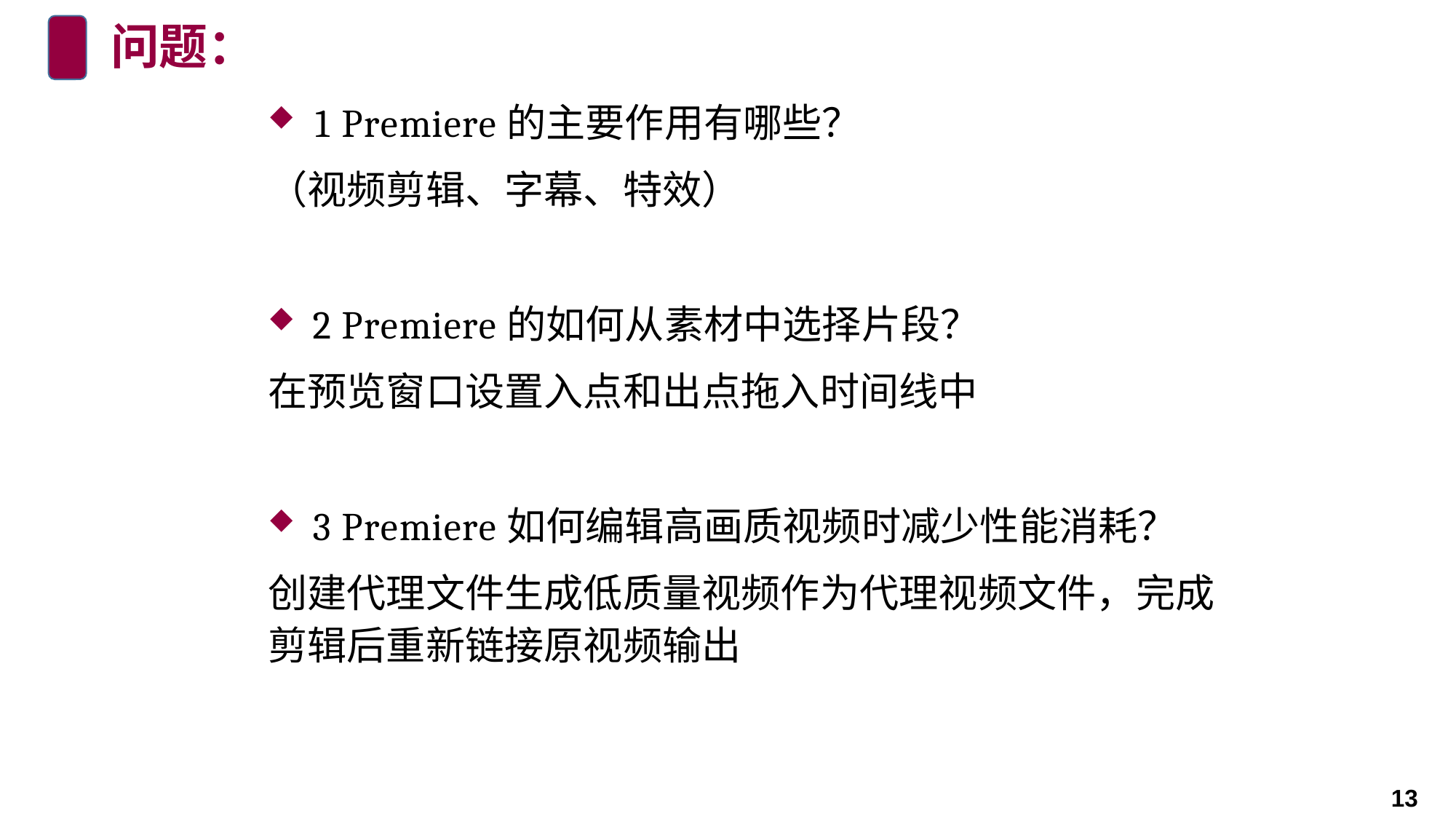

# 问题：
1 Premiere的主要作用有哪些？
（视频剪辑、字幕、特效）

2 Premiere的如何从素材中选择片段？
在预览窗口设置入点和出点拖入时间线中

3 Premiere如何编辑高画质视频时减少性能消耗？
创建代理文件生成低质量视频作为代理视频文件，完成剪辑后重新链接原视频输出

13